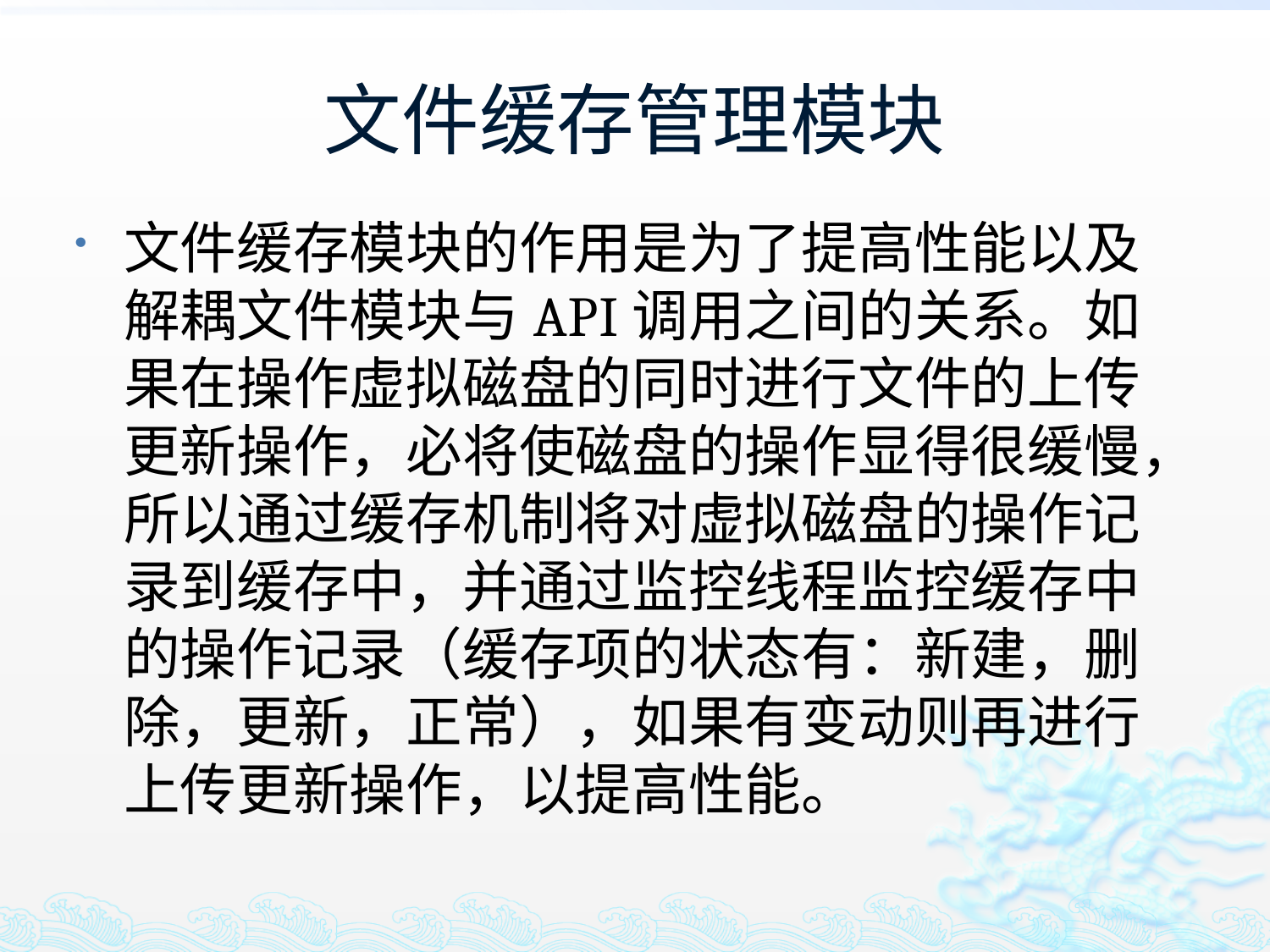

# 文件缓存管理模块
文件缓存模块的作用是为了提高性能以及解耦文件模块与API调用之间的关系。如果在操作虚拟磁盘的同时进行文件的上传更新操作，必将使磁盘的操作显得很缓慢，所以通过缓存机制将对虚拟磁盘的操作记录到缓存中，并通过监控线程监控缓存中的操作记录（缓存项的状态有：新建，删除，更新，正常），如果有变动则再进行上传更新操作，以提高性能。